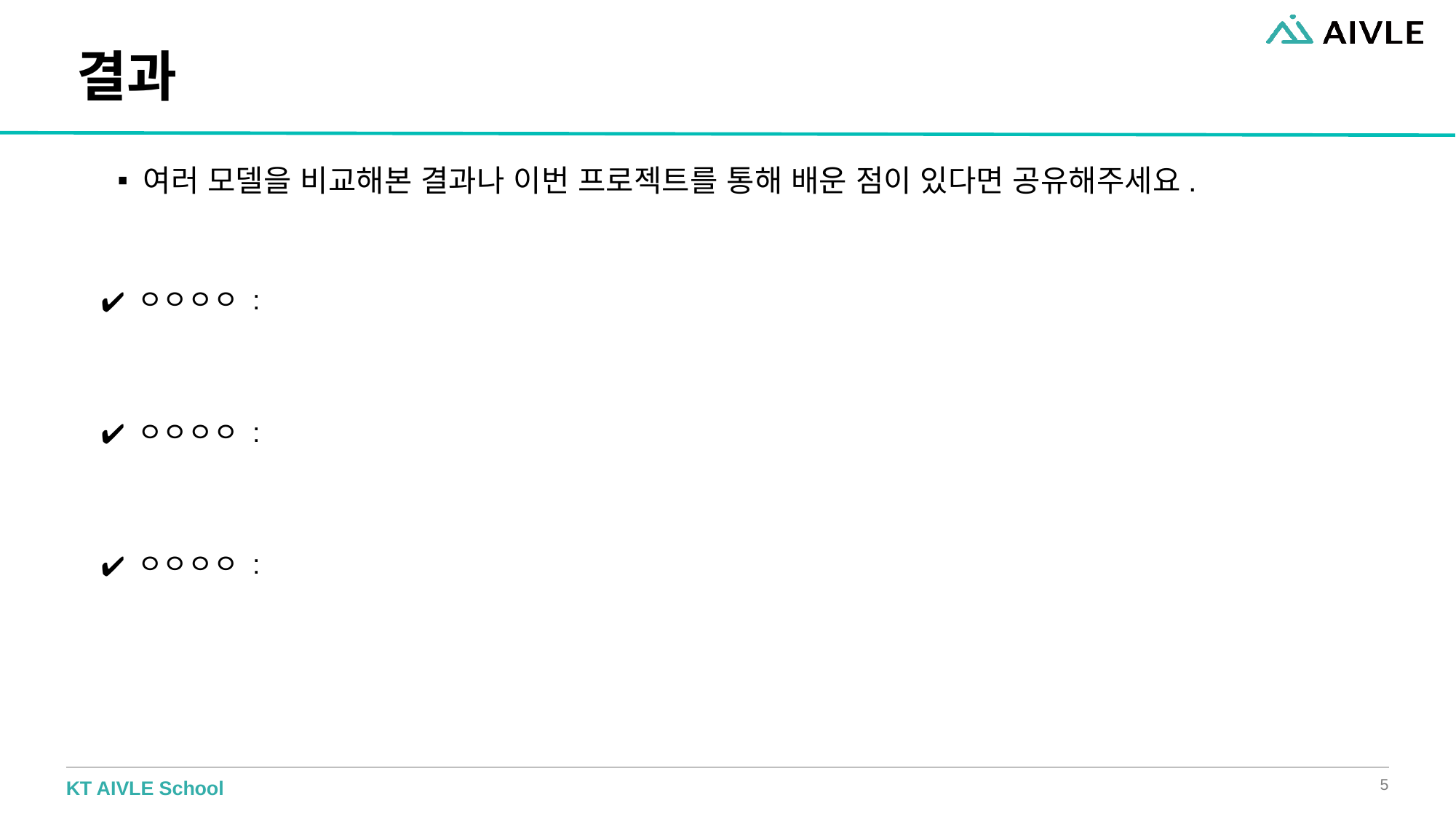

# 결과
여러 모델을 비교해본 결과나 이번 프로젝트를 통해 배운 점이 있다면 공유해주세요.
ㅇㅇㅇㅇ :
ㅇㅇㅇㅇ :
ㅇㅇㅇㅇ :